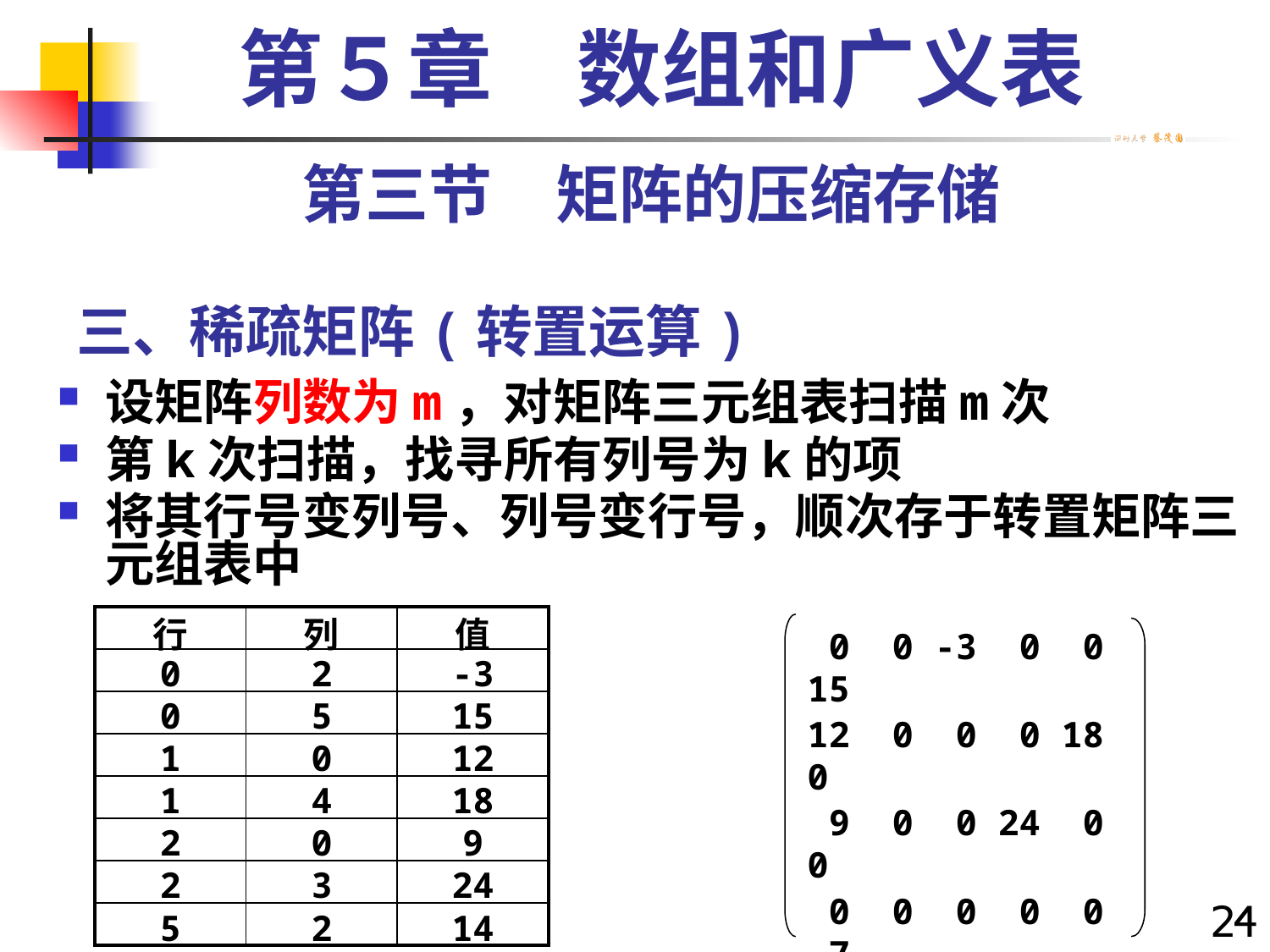

第５章　数组和广义表
第三节　矩阵的压缩存储
# 三、稀疏矩阵(转置运算)
设矩阵列数为m，对矩阵三元组表扫描m次
第k次扫描，找寻所有列号为k的项
将其行号变列号、列号变行号，顺次存于转置矩阵三元组表中
| 行 | 列 | 值 |
| --- | --- | --- |
| 0 | 2 | -3 |
| 0 | 5 | 15 |
| 1 | 0 | 12 |
| 1 | 4 | 18 |
| 2 | 0 | 9 |
| 2 | 3 | 24 |
| 5 | 2 | 14 |

 0  0 -3  0  0 15
12  0  0  0 18  0
 9  0  0 24  0  0
 0  0  0  0  0 -7
 0  0  0  0  0  0
 0  0 14  0  0  0
 0  0  0  0  0  0

24